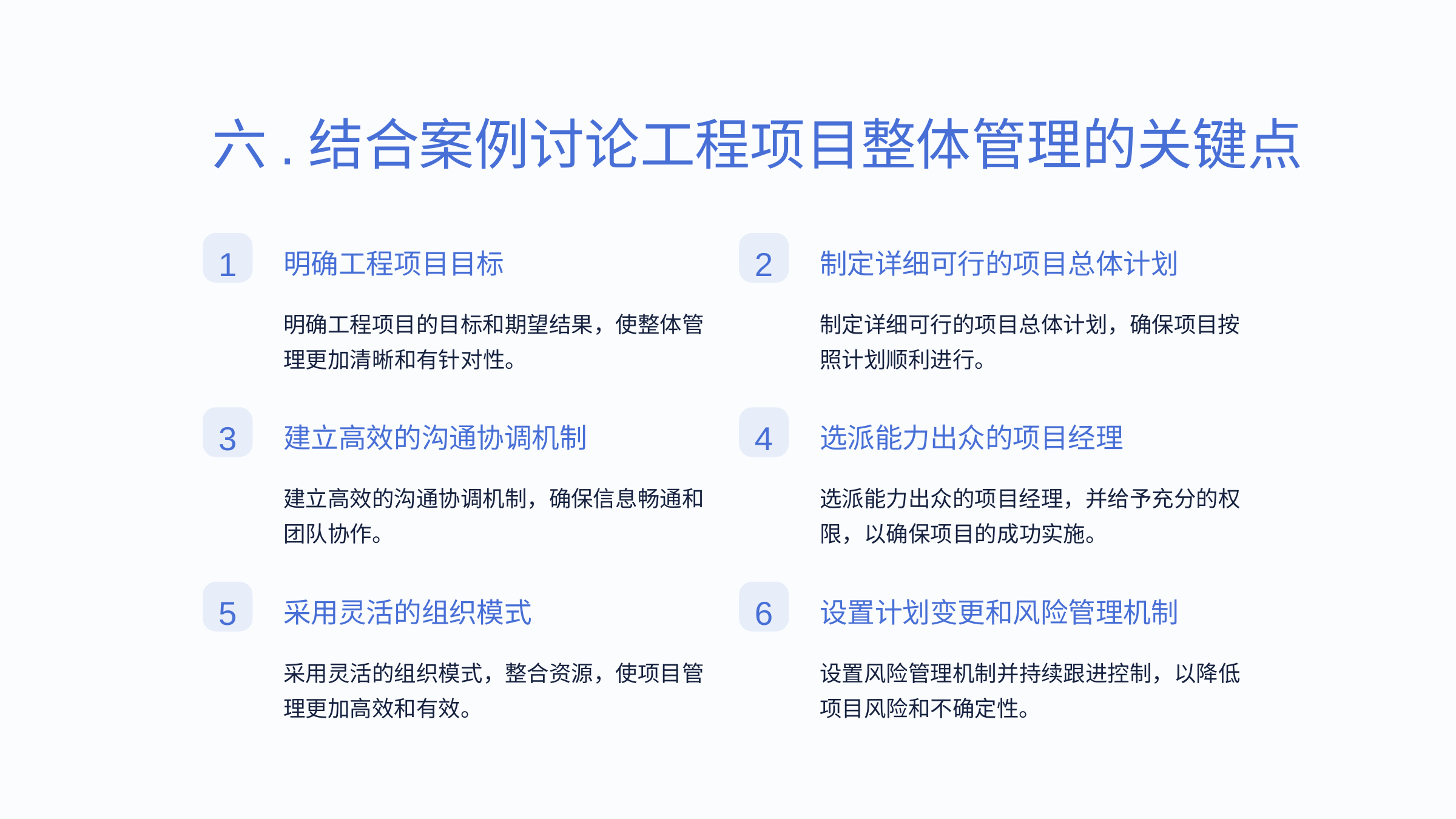

六.结合案例讨论工程项目整体管理的关键点

1
2
明确工程项目目标
制定详细可行的项目总体计划
明确工程项目的目标和期望结果，使整体管理更加清晰和有针对性。
制定详细可行的项目总体计划，确保项目按照计划顺利进行。

3
4
建立高效的沟通协调机制
选派能力出众的项目经理
建立高效的沟通协调机制，确保信息畅通和团队协作。
选派能力出众的项目经理，并给予充分的权限，以确保项目的成功实施。

5
6
采用灵活的组织模式
设置计划变更和风险管理机制
采用灵活的组织模式，整合资源，使项目管理更加高效和有效。
设置风险管理机制并持续跟进控制，以降低项目风险和不确定性。